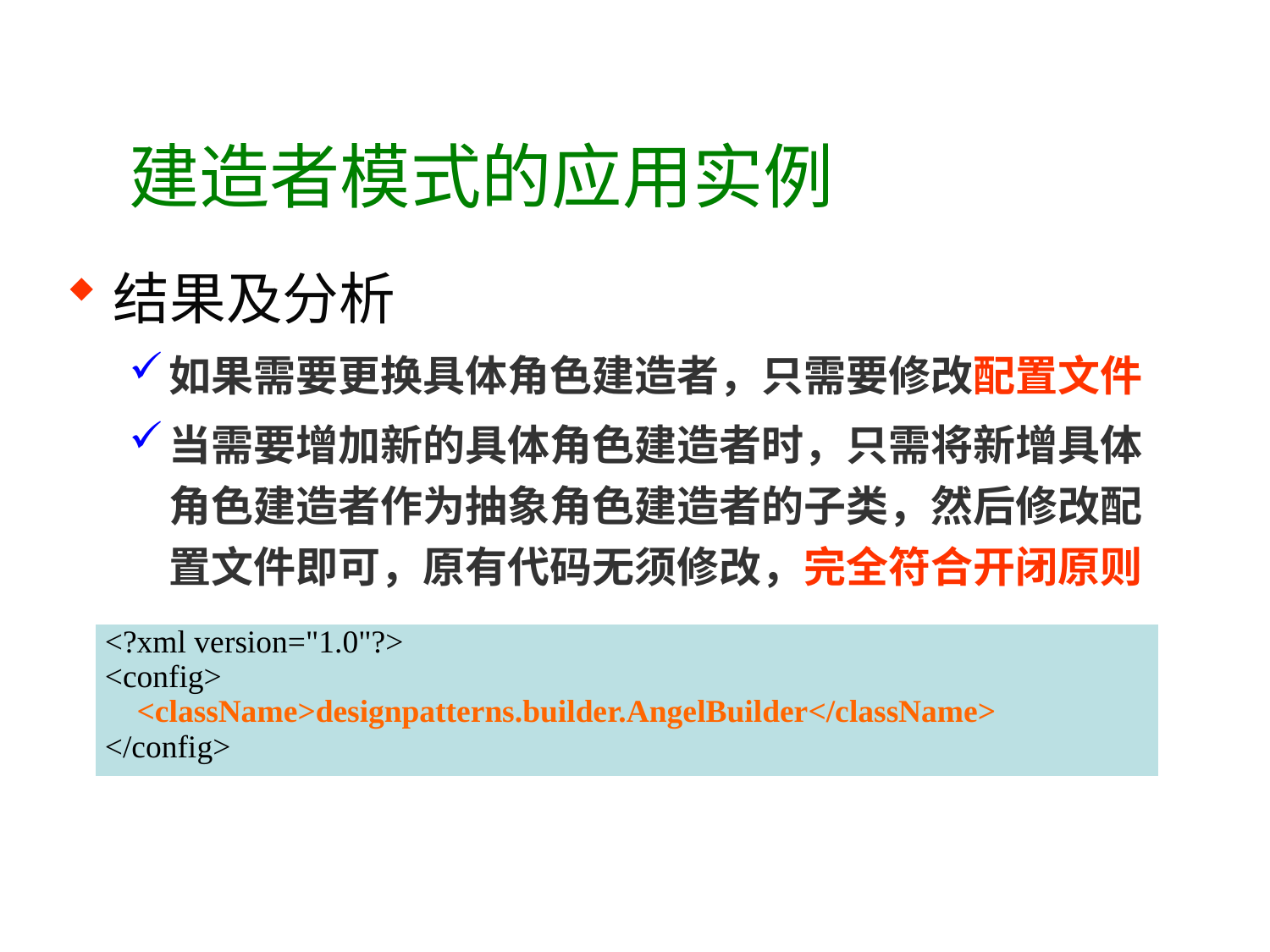

# 建造者模式的应用实例
结果及分析
如果需要更换具体角色建造者，只需要修改配置文件
当需要增加新的具体角色建造者时，只需将新增具体角色建造者作为抽象角色建造者的子类，然后修改配置文件即可，原有代码无须修改，完全符合开闭原则

| <?xml version="1.0"?> <config> <className>designpatterns.builder.AngelBuilder</className> </config> |
| --- |